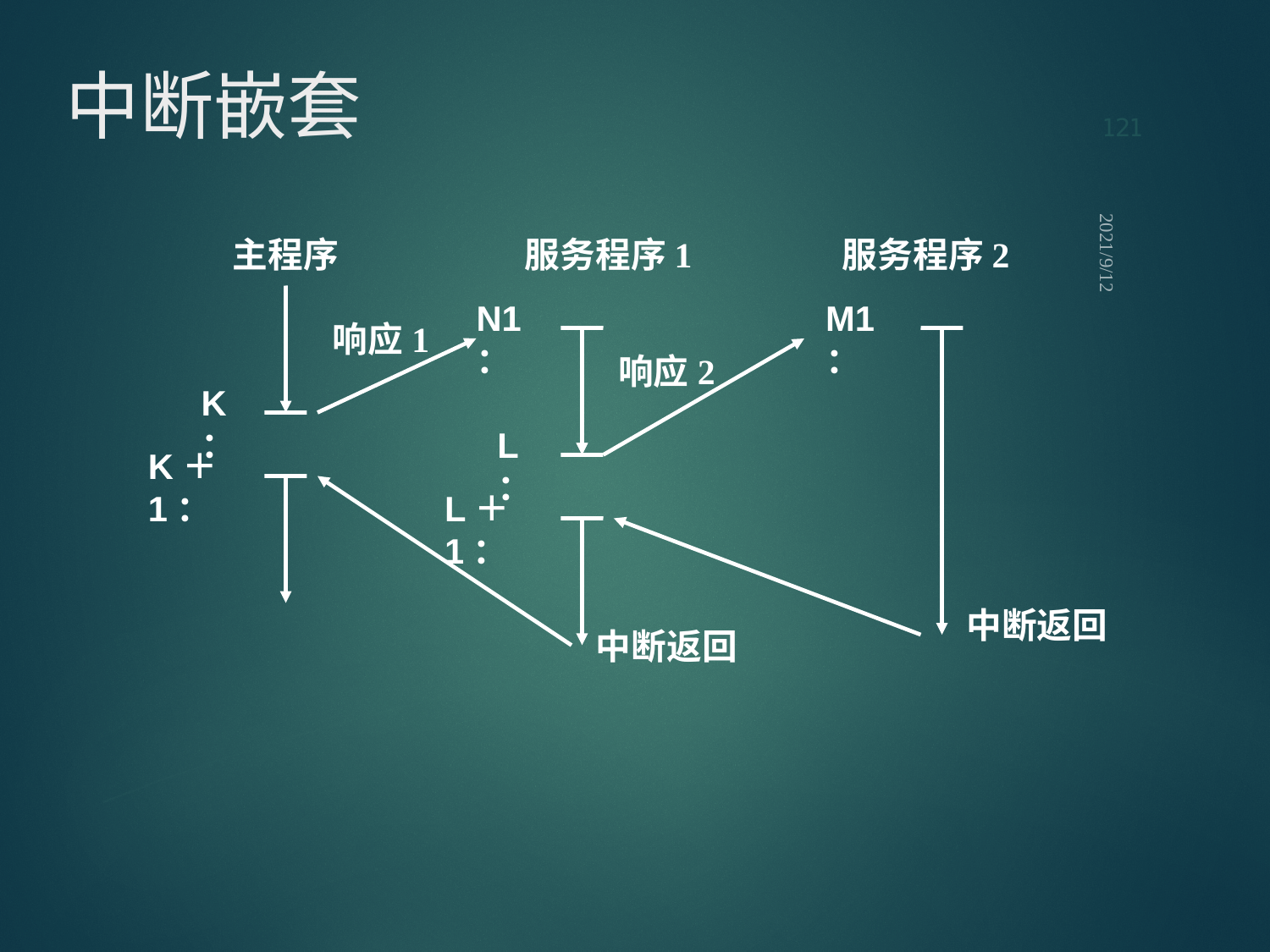

121
# 中断嵌套
主程序
服务程序1
服务程序2
2021/9/12

N1：
M1：
响应1

响应2
K：

L：
K＋1：

L＋1：

中断返回
中断返回